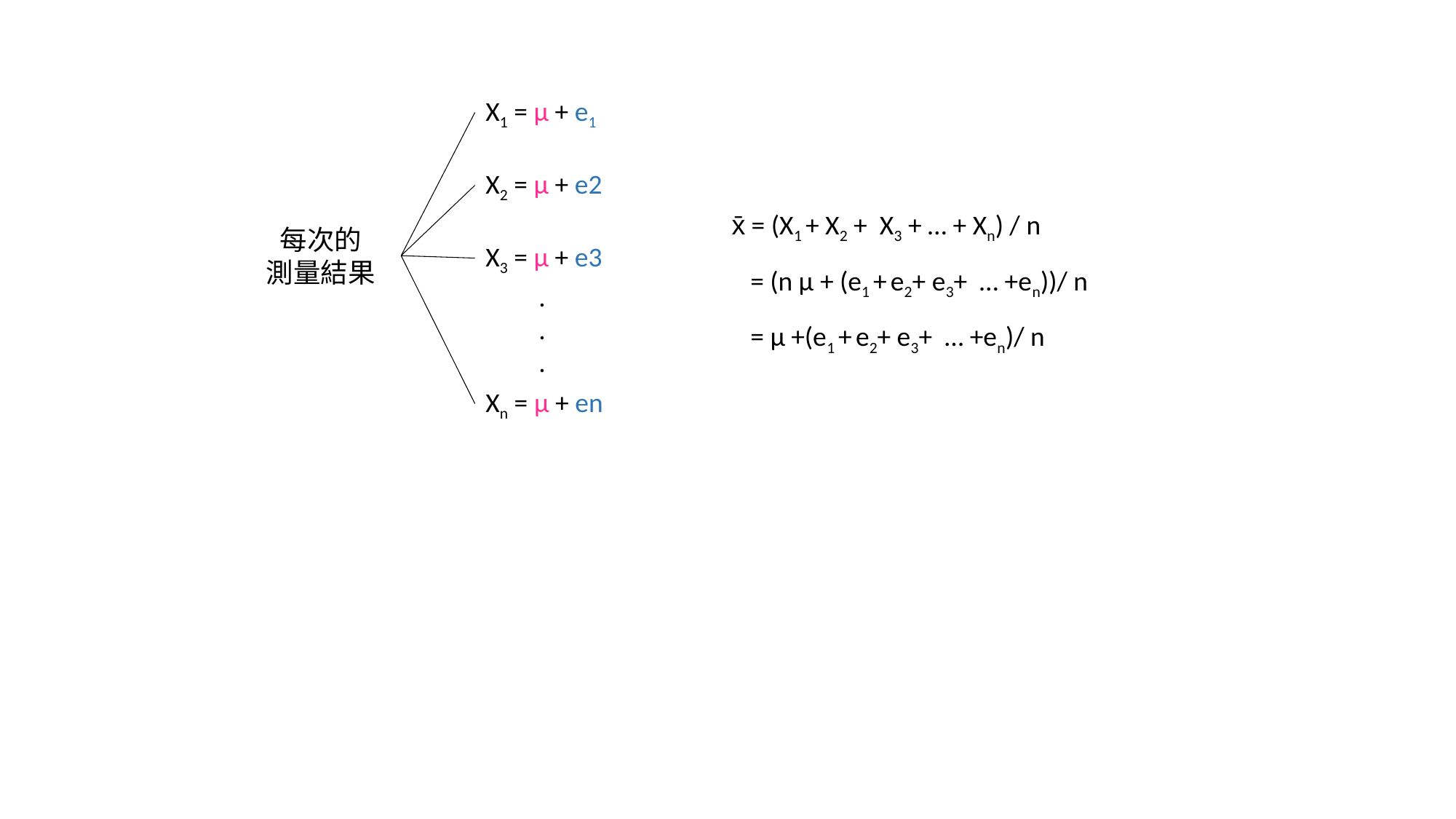

X1 = μ + e1
X2 = μ + e2
x̄ = (X1 + X2 +  X3 + … + Xn) / n
   = (n μ + (e1 + e2+ e3+  … +en))/ n
   = μ +(e1 + e2+ e3+  … +en)/ n
每次的
測量結果
X3 = μ + e3
.
.
.
Xn = μ + en